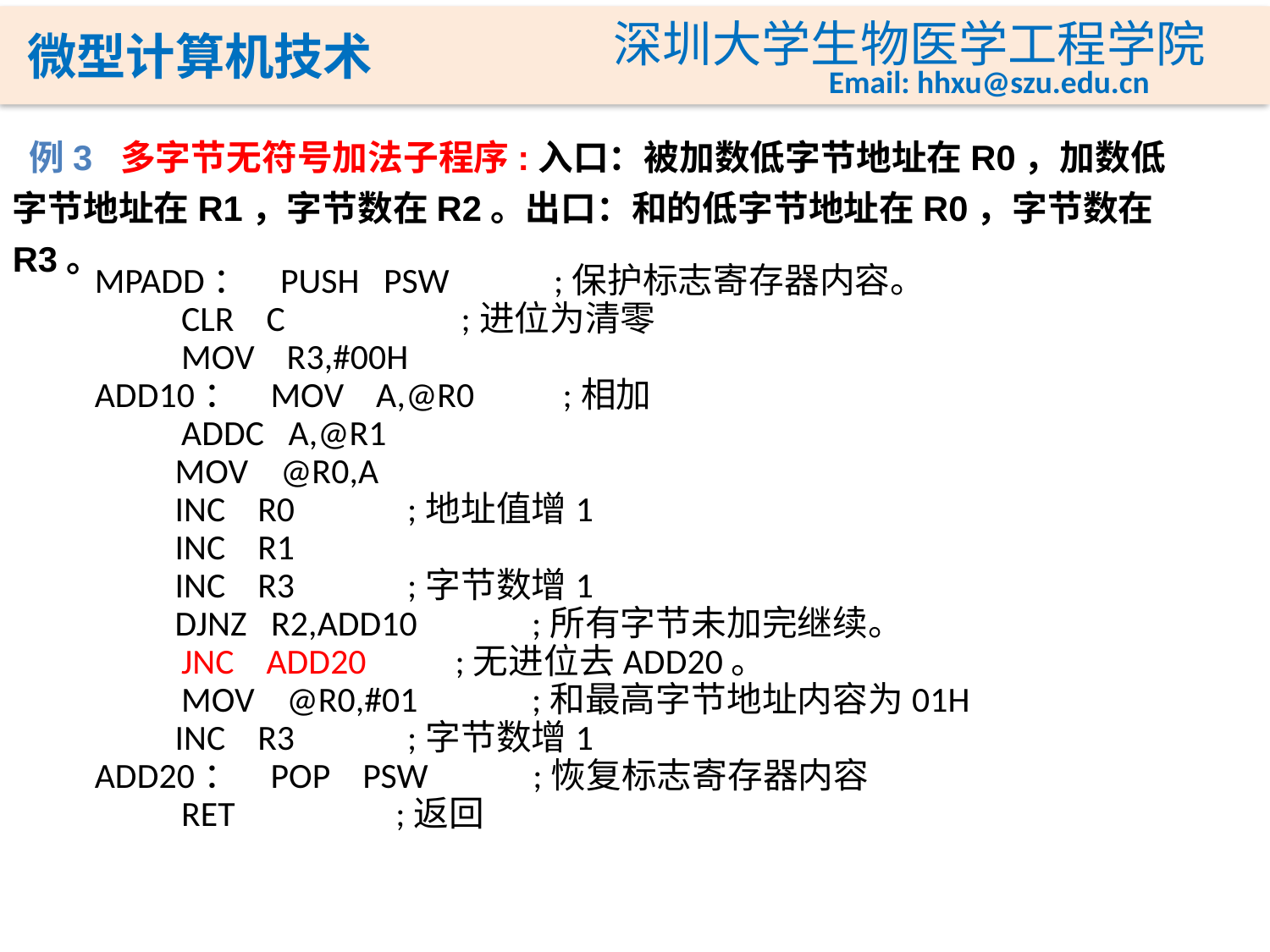

例3  多字节无符号加法子程序:入口：被加数低字节地址在R0，加数低字节地址在R1，字节数在R2。出口：和的低字节地址在R0，字节数在R3。
	MPADD：   PUSH   PSW             ;保护标志寄存器内容。
          CLR    C	              ;进位为清零
          MOV    R3,#00H
ADD10：   MOV    A,@R0           ;相加
          ADDC   A,@R1
          MOV    @R0,A
          INC    R0              ;地址值增1
          INC    R1
          INC    R3              ;字节数增1
          DJNZ   R2,ADD10	       ;所有字节未加完继续。
          JNC    ADD20           ;无进位去ADD20。
          MOV    @R0,#01	       ;和最高字节地址内容为01H
          INC    R3              ;字节数增1
ADD20：   POP    PSW             ;恢复标志寄存器内容
          RET                    ;返回